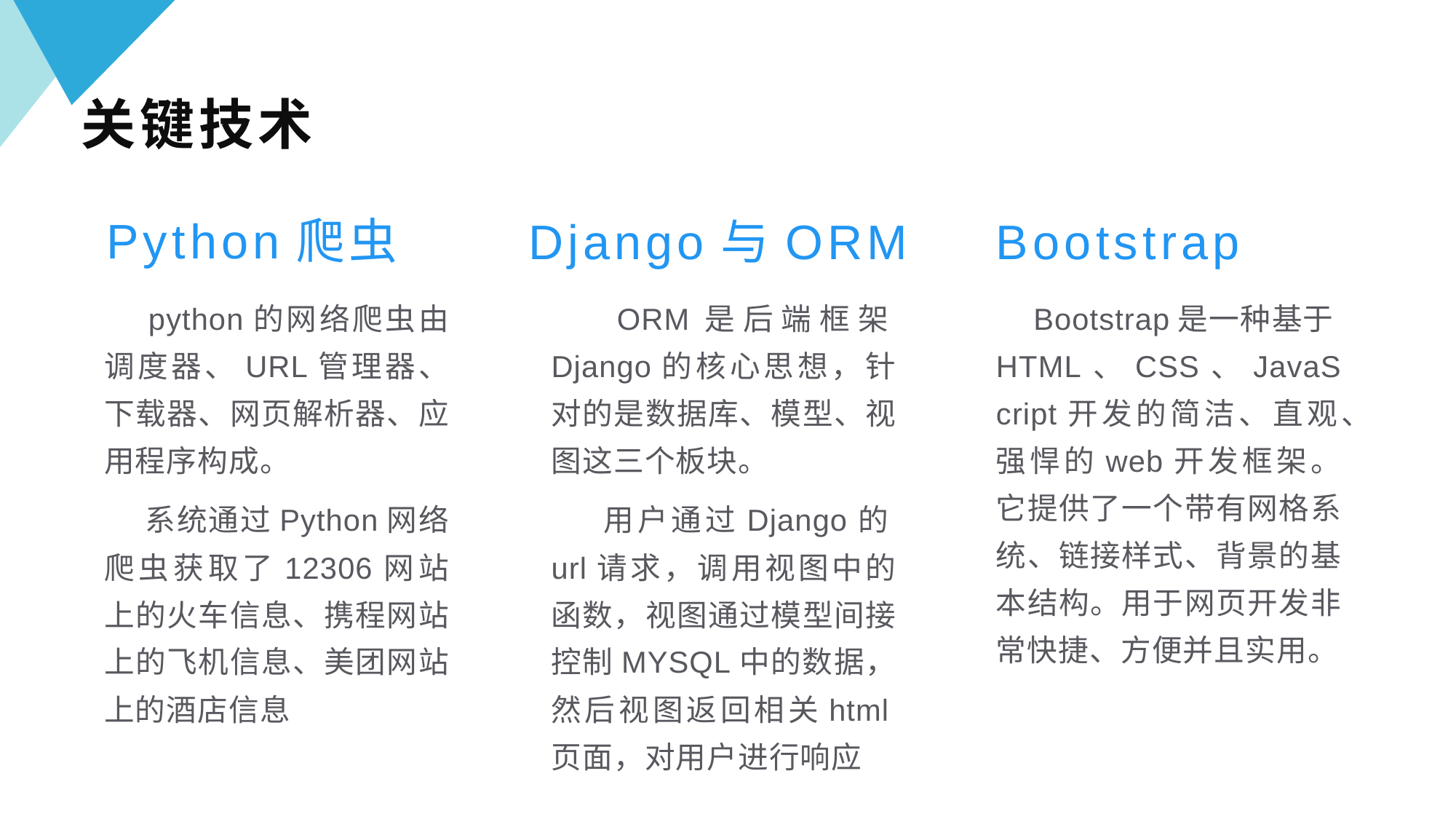

关键技术
Django与ORM
Bootstrap
Python爬虫
    python的网络爬虫由调度器、URL管理器、下载器、网页解析器、应用程序构成。
    系统通过Python网络爬虫获取了12306网站上的火车信息、携程网站上的飞机信息、美团网站上的酒店信息
    ORM是后端框架Django的核心思想，针对的是数据库、模型、视图这三个板块。
    用户通过Django的url请求，调用视图中的函数，视图通过模型间接控制MYSQL中的数据，然后视图返回相关html页面，对用户进行响应
    Bootstrap是一种基于HTML、CSS、JavaScript开发的简洁、直观、强悍的web开发框架。它提供了一个带有网格系统、链接样式、背景的基本结构。用于网页开发非常快捷、方便并且实用。